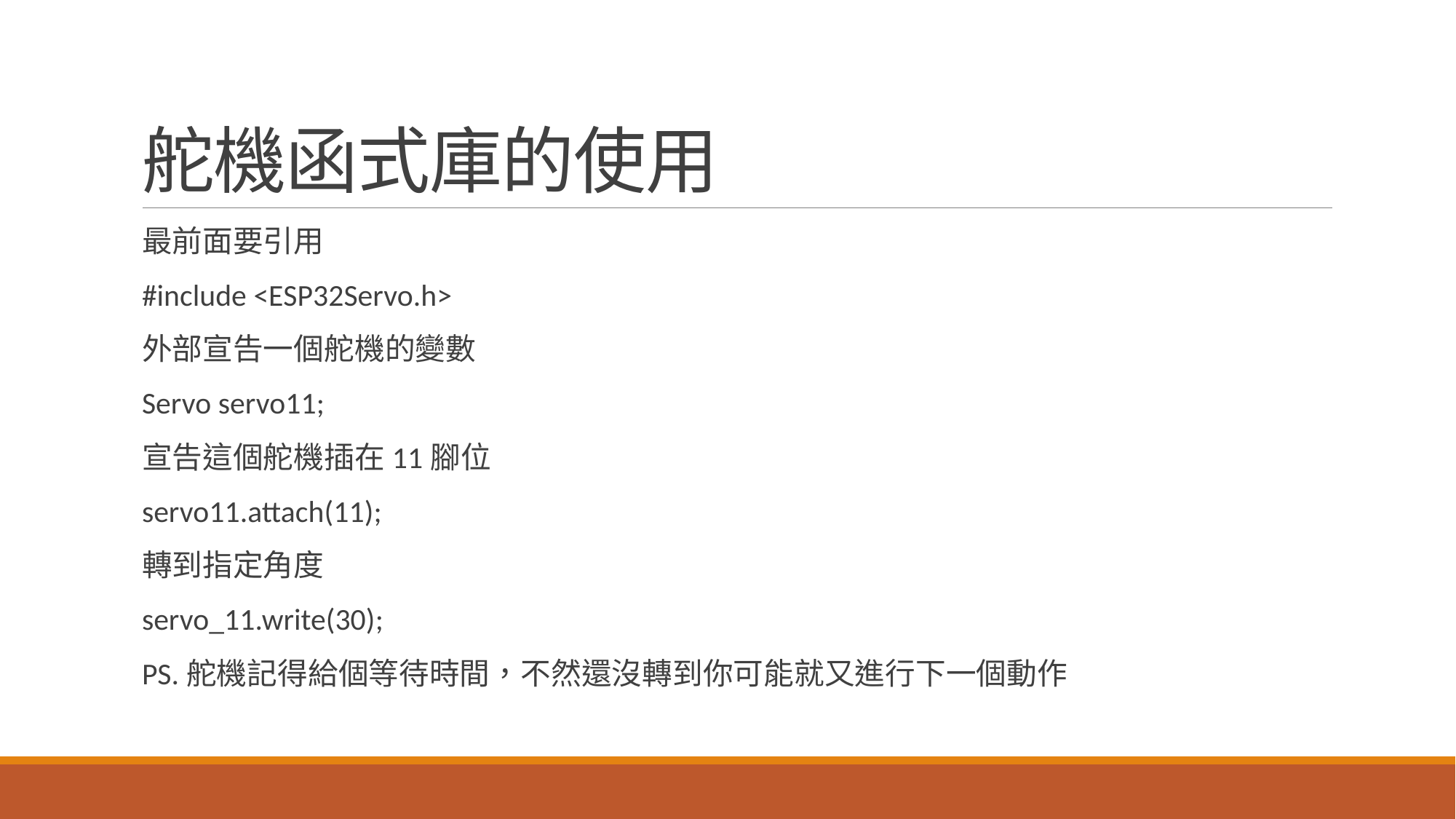

# 舵機函式庫的使用
最前面要引用
#include <ESP32Servo.h>
外部宣告一個舵機的變數
Servo servo11;
宣告這個舵機插在11腳位
servo11.attach(11);
轉到指定角度
servo_11.write(30);
PS.舵機記得給個等待時間，不然還沒轉到你可能就又進行下一個動作